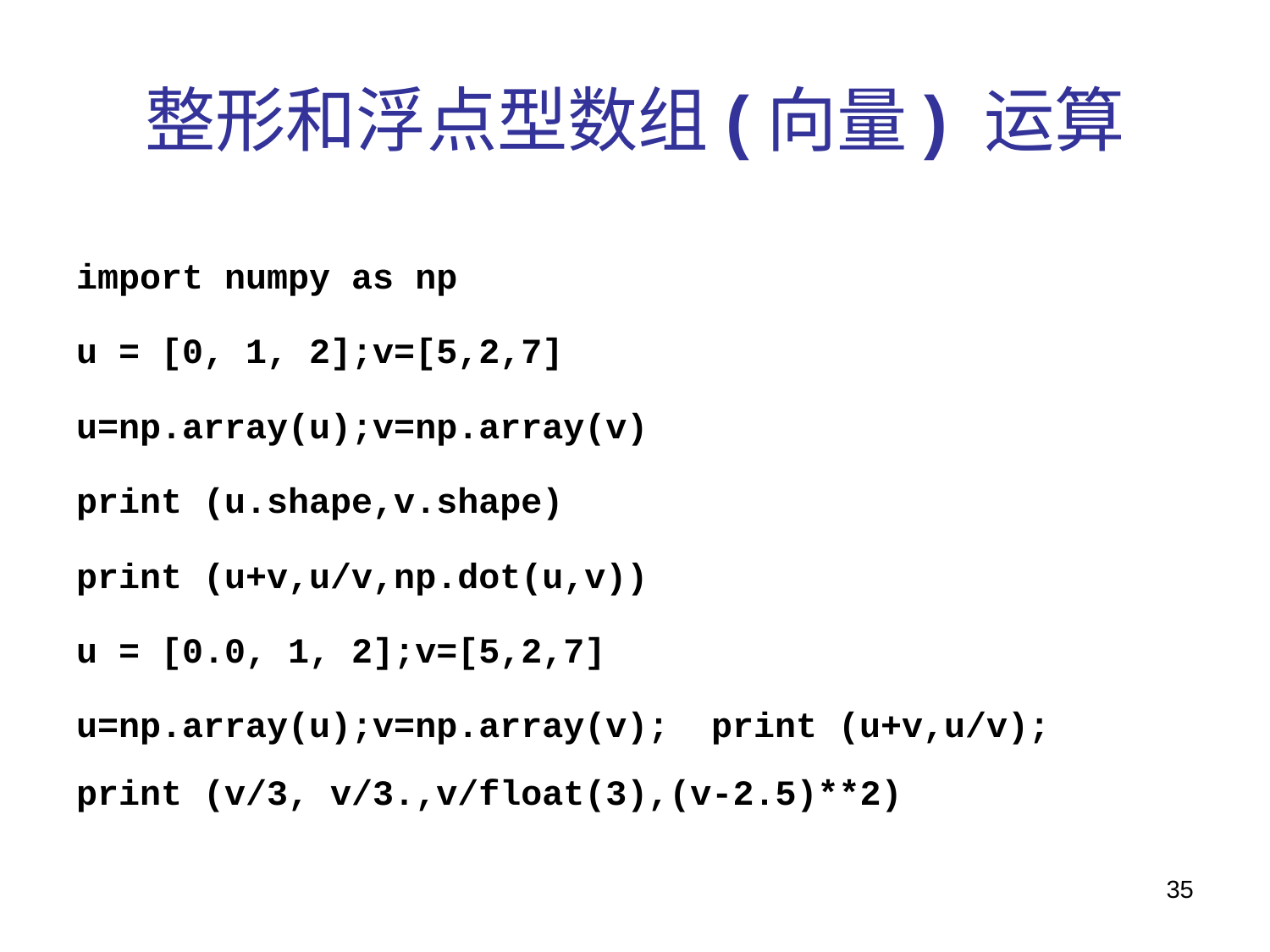

# 整形和浮点型数组(向量) 运算
import numpy as np
u = [0, 1, 2];v=[5,2,7]
u=np.array(u);v=np.array(v)
print (u.shape,v.shape)
print (u+v,u/v,np.dot(u,v))
u = [0.0, 1, 2];v=[5,2,7]
u=np.array(u);v=np.array(v);  print (u+v,u/v);  print (v/3, v/3.,v/float(3),(v-2.5)**2)
35